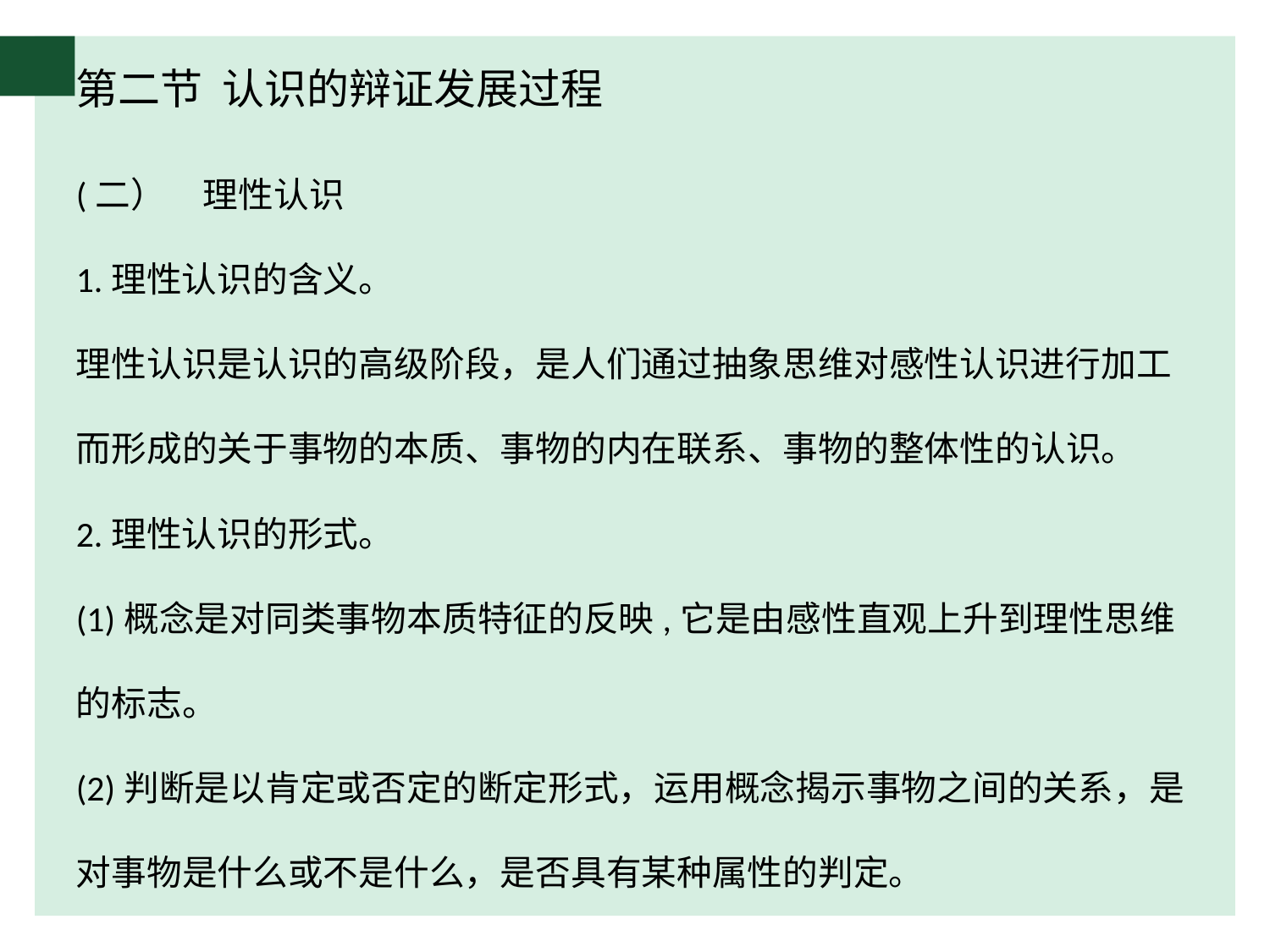

# 第二节  认识的辩证发展过程
(二）	理性认识
1.理性认识的含义。
理性认识是认识的高级阶段，是人们通过抽象思维对感性认识进行加工而形成的关于事物的本质、事物的内在联系、事物的整体性的认识。
2.理性认识的形式。
(1)概念是对同类事物本质特征的反映,它是由感性直观上升到理性思维的标志。
(2)判断是以肯定或否定的断定形式，运用概念揭示事物之间的关系，是对事物是什么或不是什么，是否具有某种属性的判定。